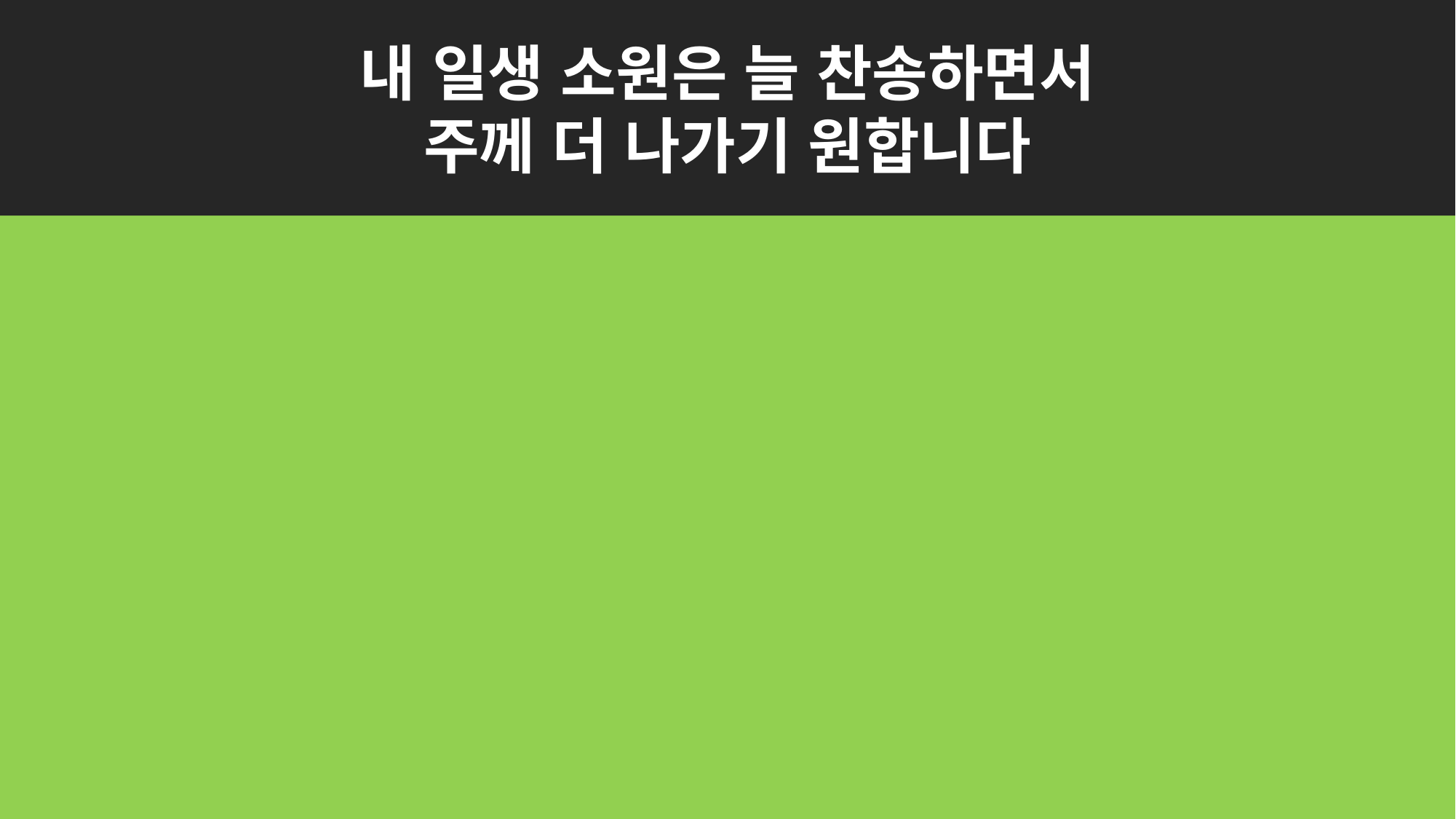

내 일생 소원은 늘 찬송하면서
주께 더 나가기 원합니다